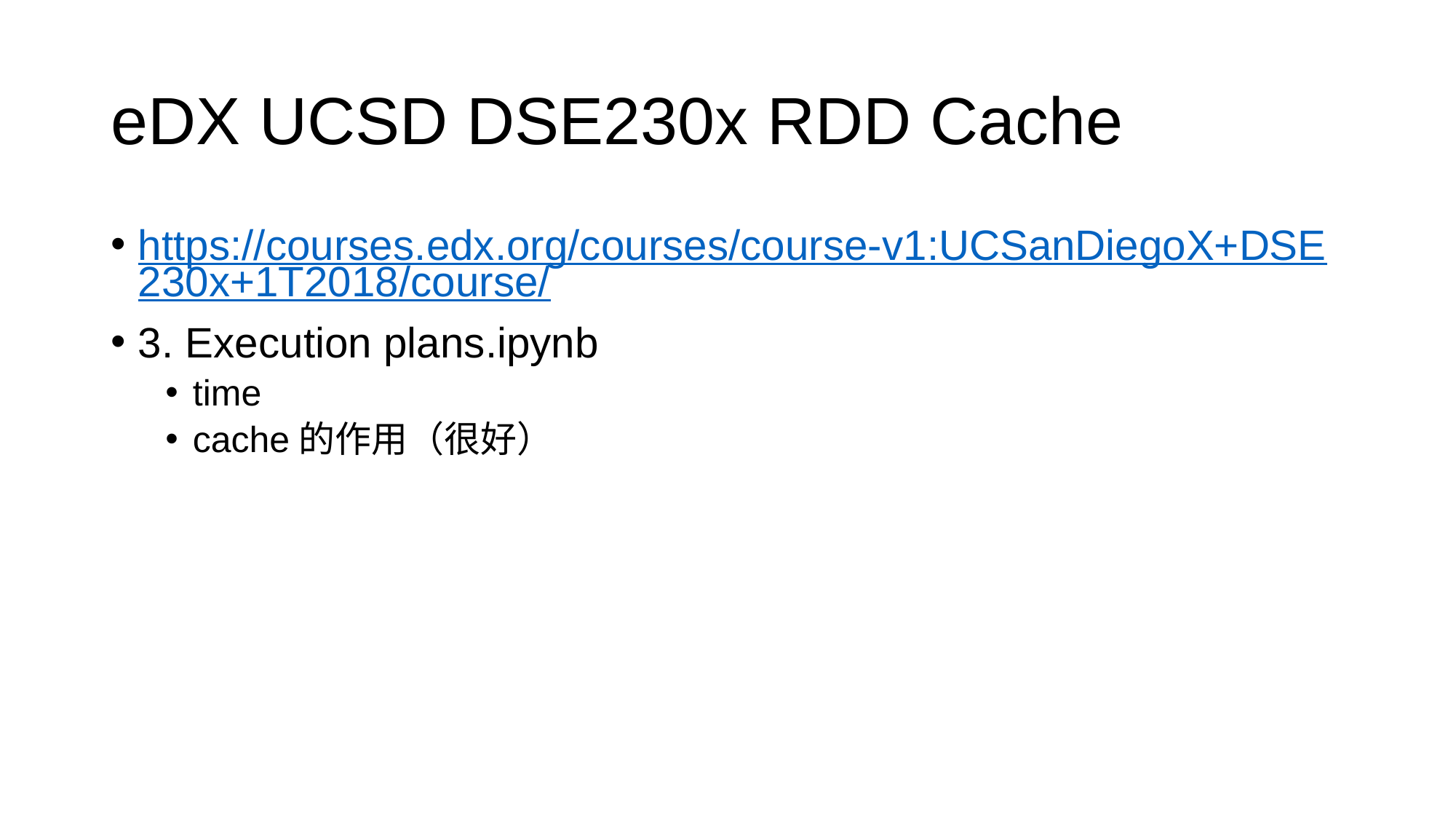

# eDX UCSD DSE230x RDD Cache
https://courses.edx.org/courses/course-v1:UCSanDiegoX+DSE230x+1T2018/course/
3. Execution plans.ipynb
time
cache的作用（很好）